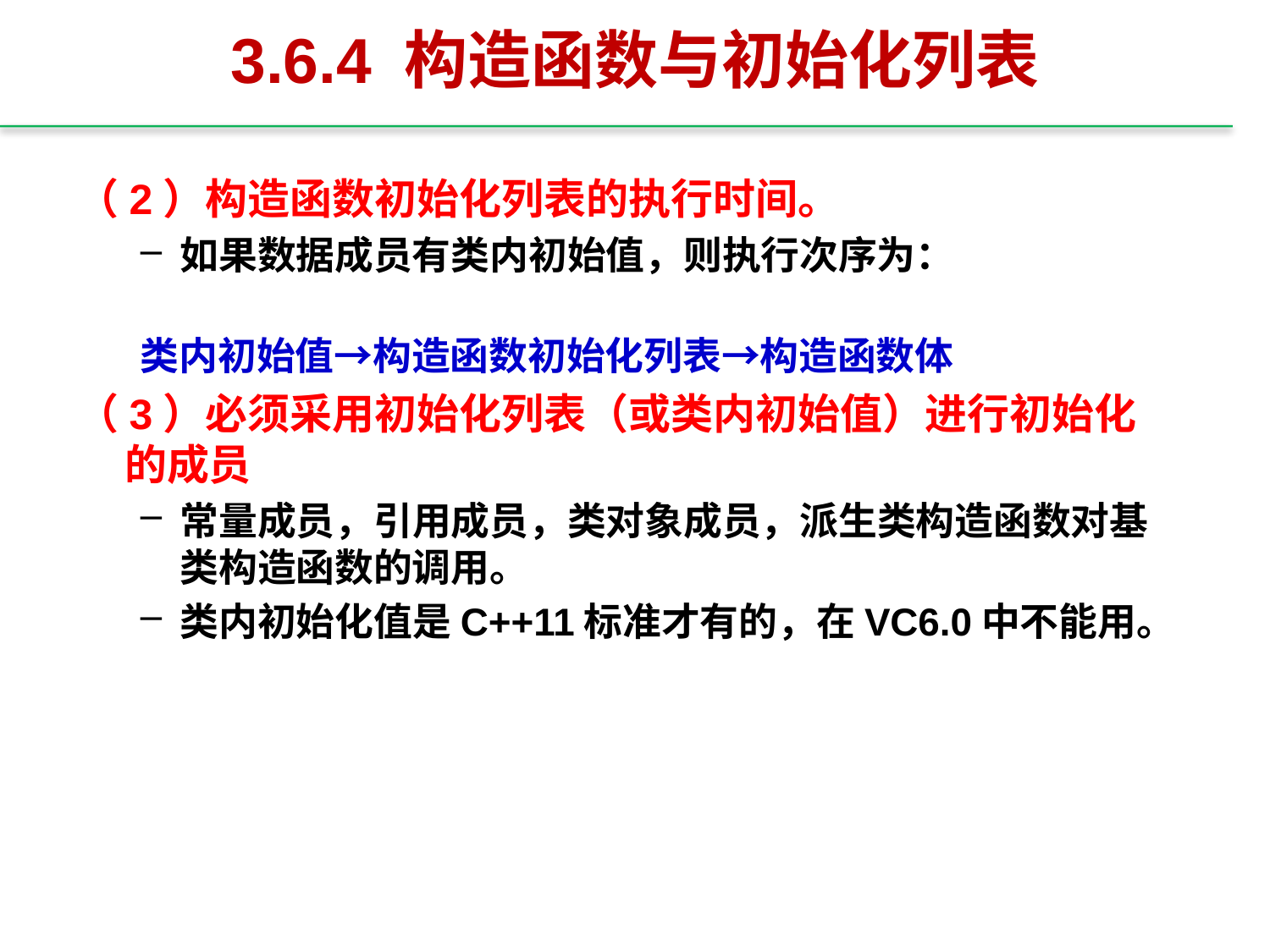

# 3.6.4 构造函数与初始化列表
（2）构造函数初始化列表的执行时间。
如果数据成员有类内初始值，则执行次序为：
类内初始值→构造函数初始化列表→构造函数体
（3）必须采用初始化列表（或类内初始值）进行初始化的成员
常量成员，引用成员，类对象成员，派生类构造函数对基类构造函数的调用。
类内初始化值是C++11标准才有的，在VC6.0中不能用。